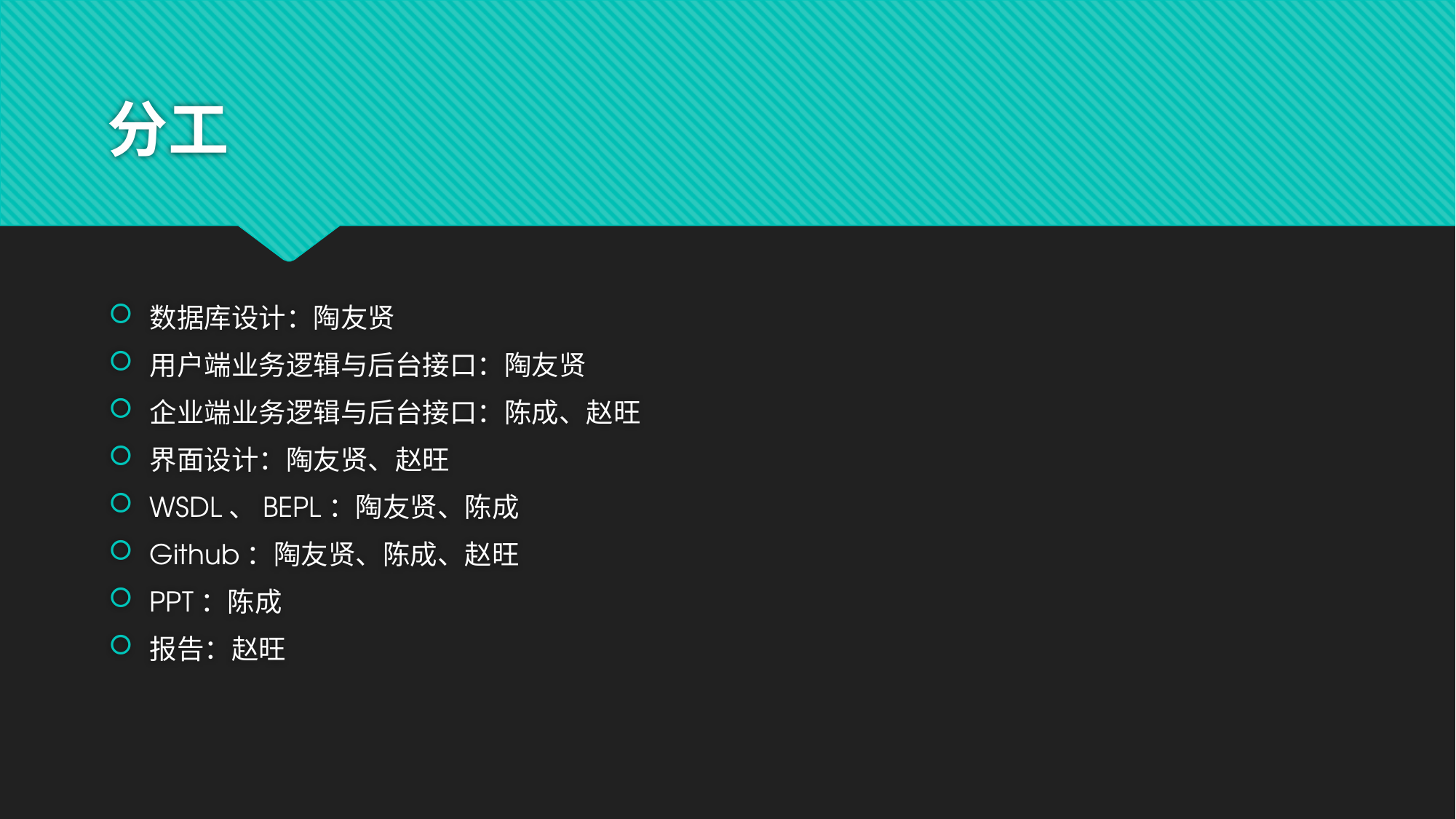

# 分工
数据库设计：陶友贤
用户端业务逻辑与后台接口：陶友贤
企业端业务逻辑与后台接口：陈成、赵旺
界面设计：陶友贤、赵旺
WSDL、BEPL：陶友贤、陈成
Github：陶友贤、陈成、赵旺
PPT：陈成
报告：赵旺